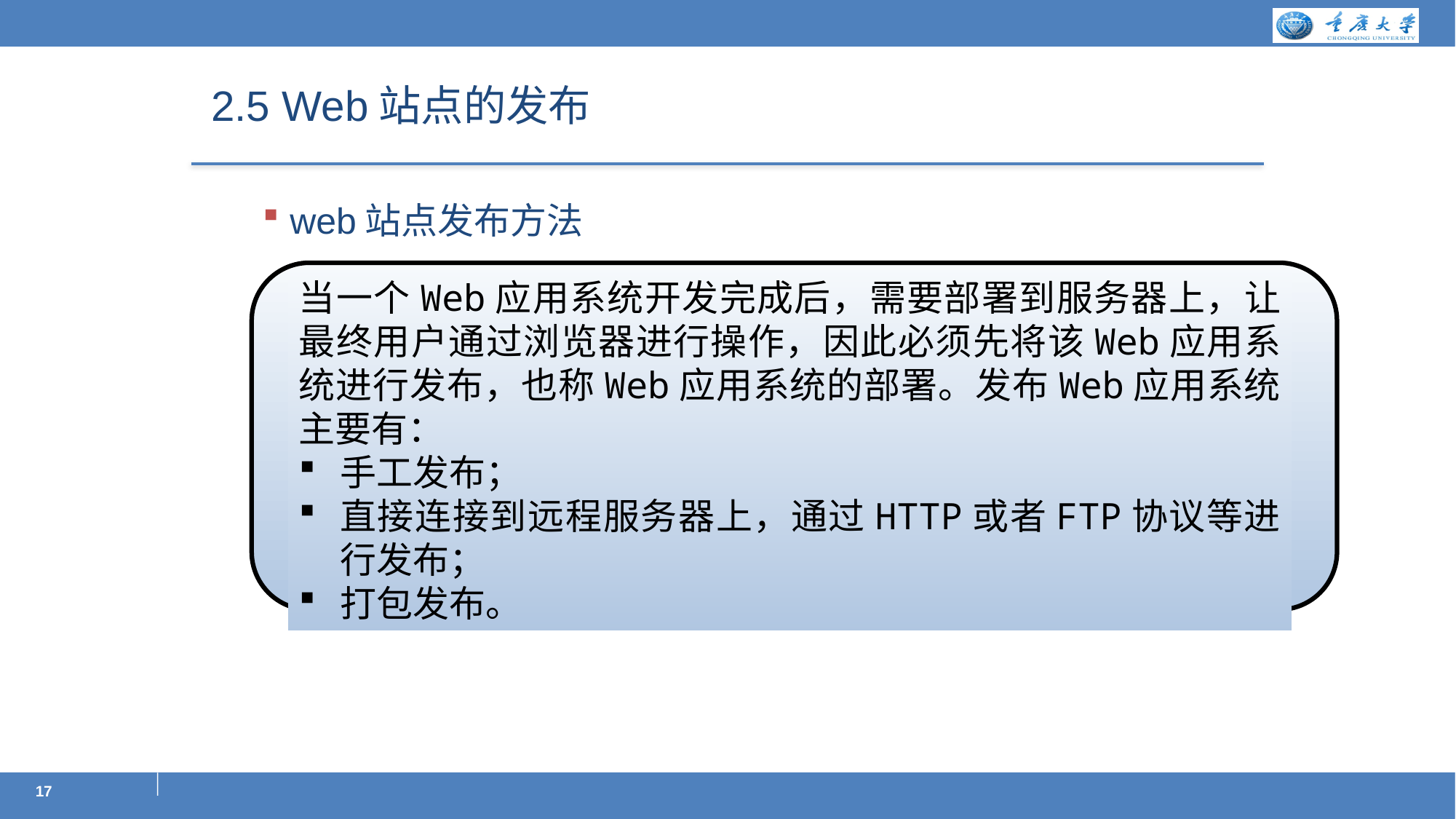

# 2.5 Web站点的发布
web站点发布方法

当一个Web应用系统开发完成后，需要部署到服务器上，让最终用户通过浏览器进行操作，因此必须先将该Web应用系统进行发布，也称Web应用系统的部署。发布Web应用系统主要有：
手工发布；
直接连接到远程服务器上，通过HTTP或者FTP协议等进行发布；
打包发布。

17